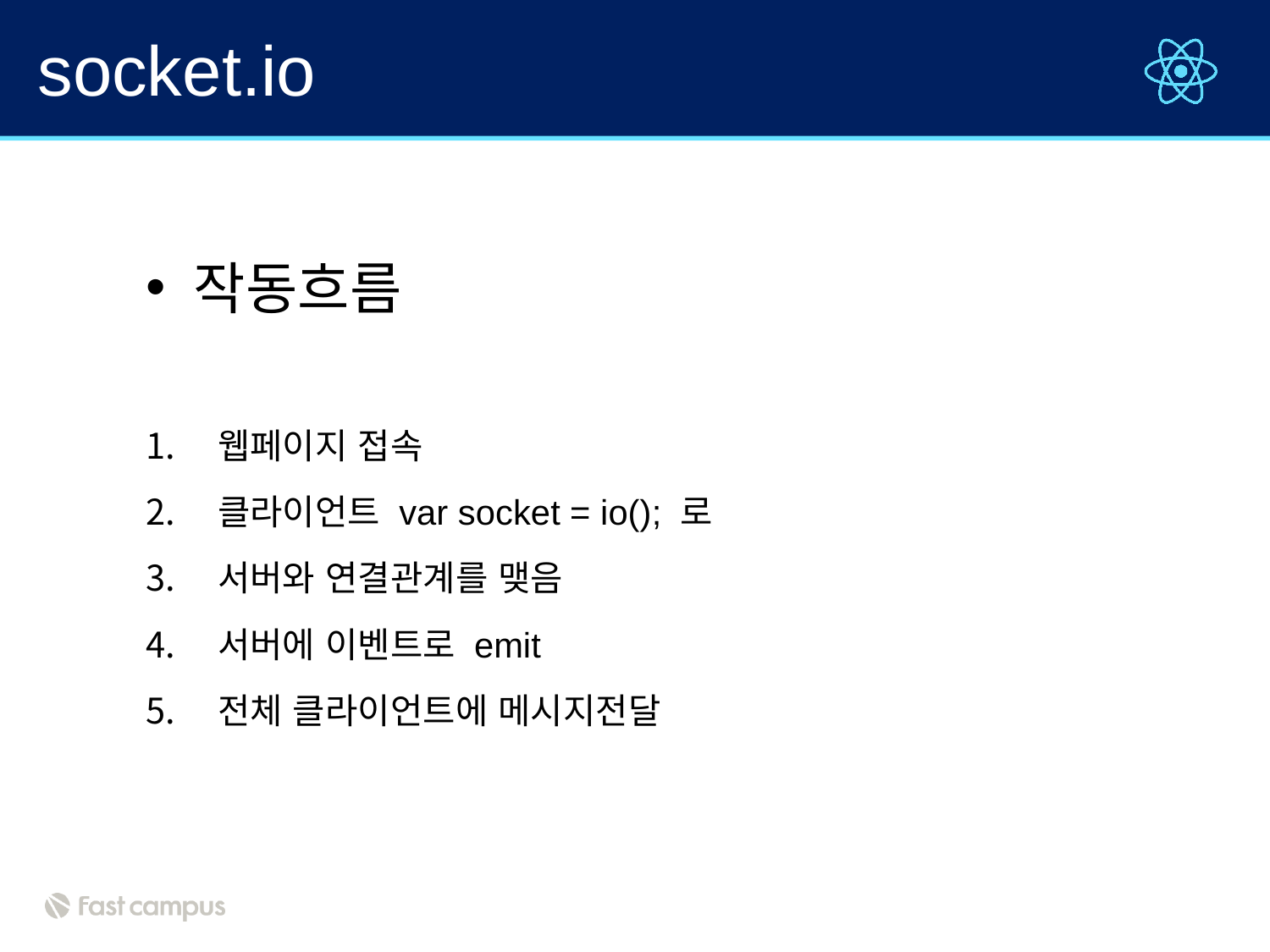

# socket.io
작동흐름

웹페이지 접속
클라이언트 var socket = io(); 로
서버와 연결관계를 맺음
서버에 이벤트로 emit
전체 클라이언트에 메시지전달